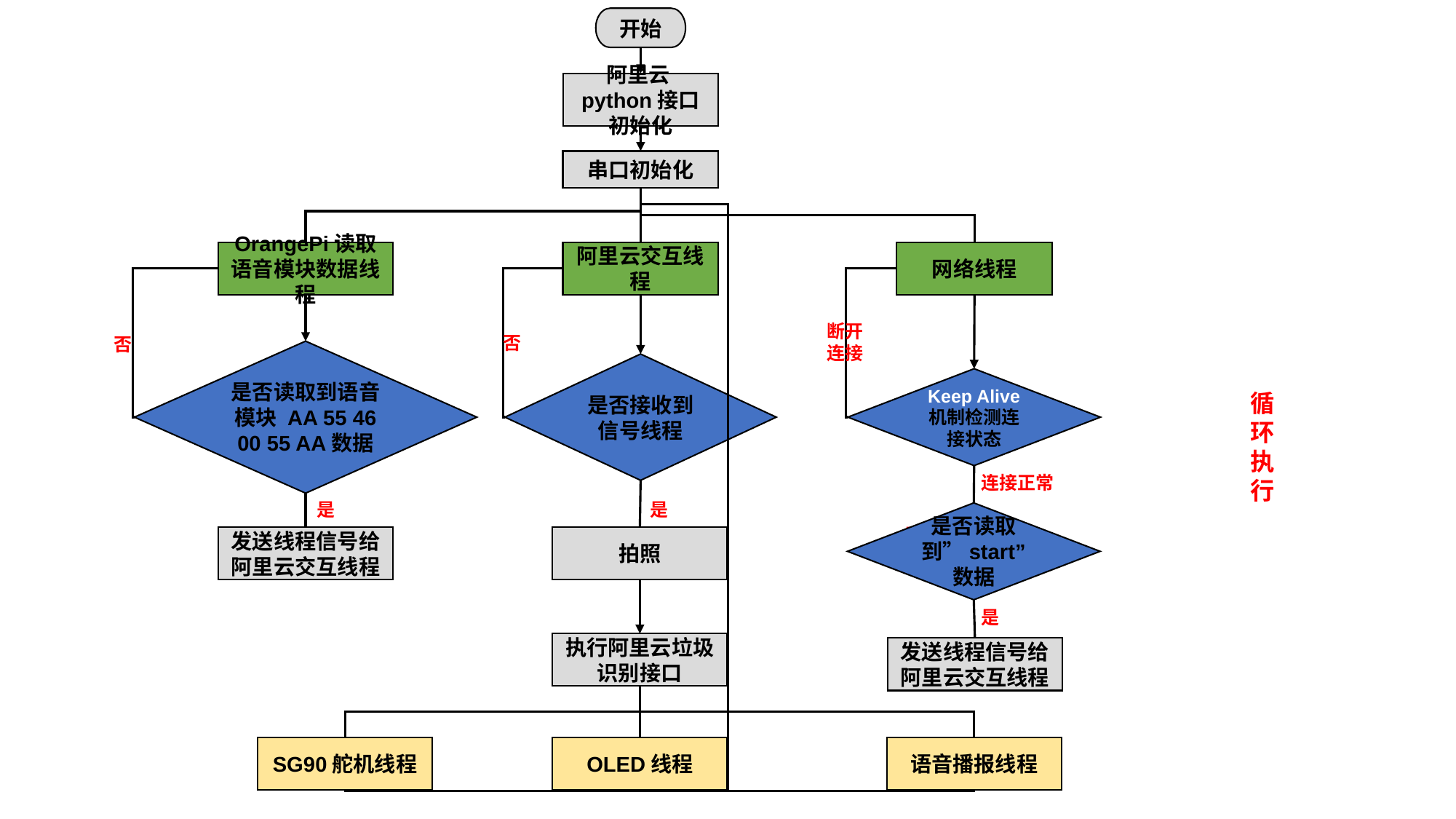

开始
阿里云python接口初始化
串口初始化
阿里云交互线程
OrangePi读取语音模块数据线程
网络线程
断开连接
否
否
是否读取到语音模块 AA 55 46 00 55 AA数据
是否接收到信号线程
Keep Alive
机制检测连接状态
循环执行
连接正常
是
是
是否读取到”start”
数据
是
发送线程信号给阿里云交互线程
拍照
是
执行阿里云垃圾识别接口
发送线程信号给阿里云交互线程
SG90舵机线程
OLED线程
语音播报线程